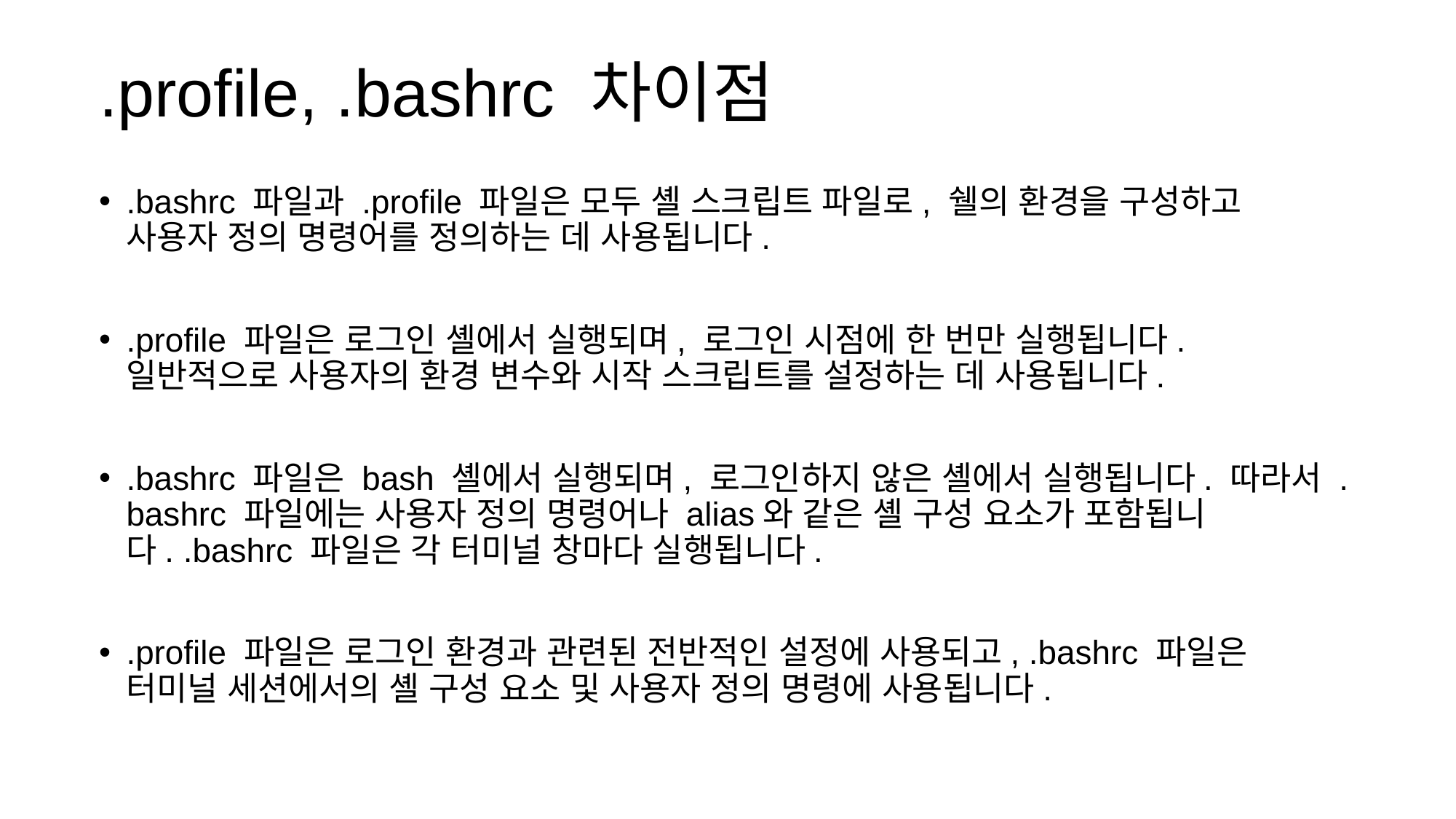

# .profile, .bashrc 차이점
.bashrc 파일과 .profile 파일은 모두 셸 스크립트 파일로, 쉘의 환경을 구성하고 사용자 정의 명령어를 정의하는 데 사용됩니다.

.profile 파일은 로그인 셸에서 실행되며, 로그인 시점에 한 번만 실행됩니다. 일반적으로 사용자의 환경 변수와 시작 스크립트를 설정하는 데 사용됩니다.

.bashrc 파일은 bash 셸에서 실행되며, 로그인하지 않은 셸에서 실행됩니다. 따라서 .bashrc 파일에는 사용자 정의 명령어나 alias와 같은 셸 구성 요소가 포함됩니다. .bashrc 파일은 각 터미널 창마다 실행됩니다.

.profile 파일은 로그인 환경과 관련된 전반적인 설정에 사용되고, .bashrc 파일은 터미널 세션에서의 셸 구성 요소 및 사용자 정의 명령에 사용됩니다.